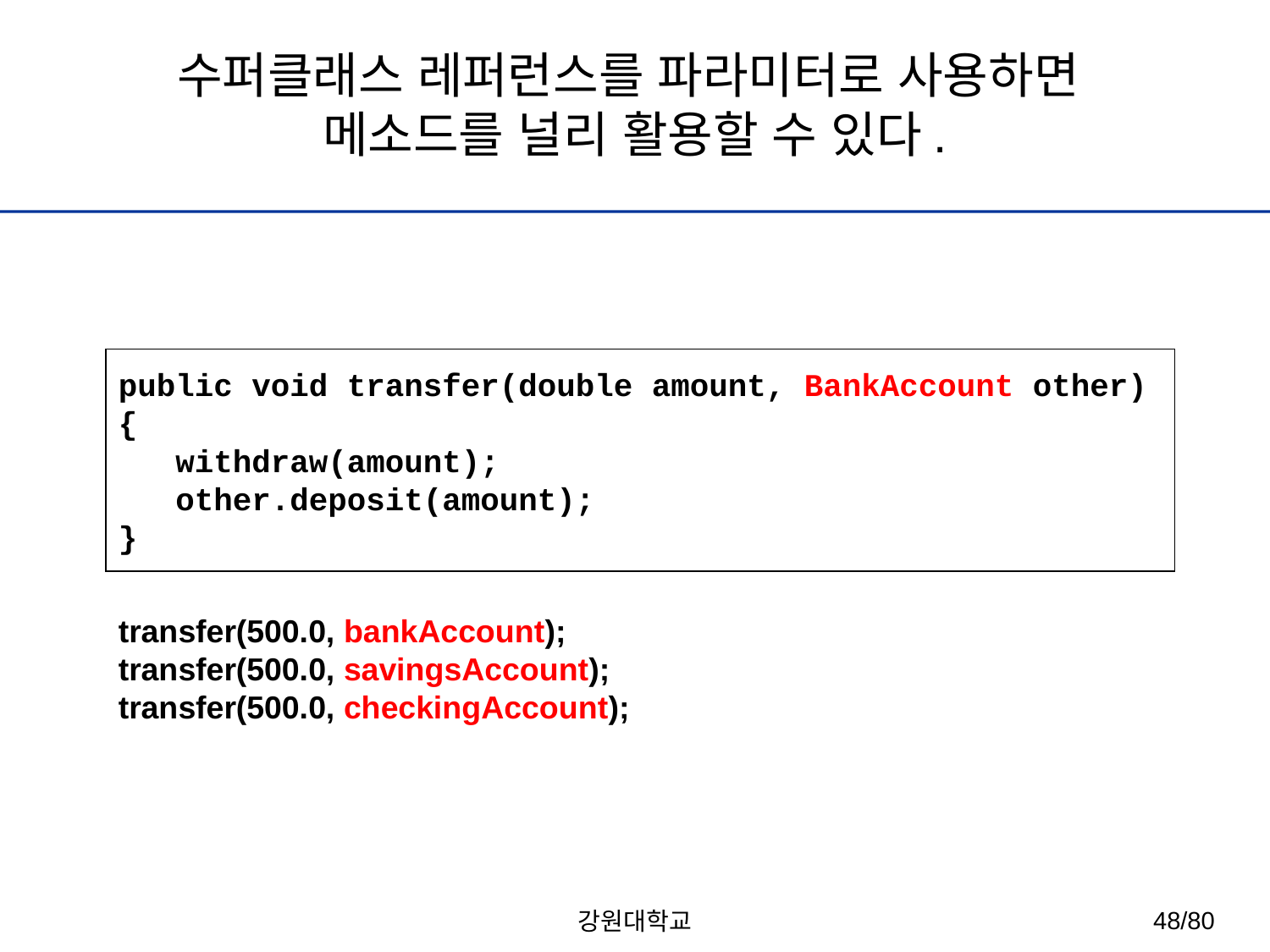

# 수퍼클래스 레퍼런스를 파라미터로 사용하면 메소드를 널리 활용할 수 있다.

public void transfer(double amount, BankAccount other)
{
   withdraw(amount);
   other.deposit(amount);
}
transfer(500.0, bankAccount);
transfer(500.0, savingsAccount);
transfer(500.0, checkingAccount);
강원대학교